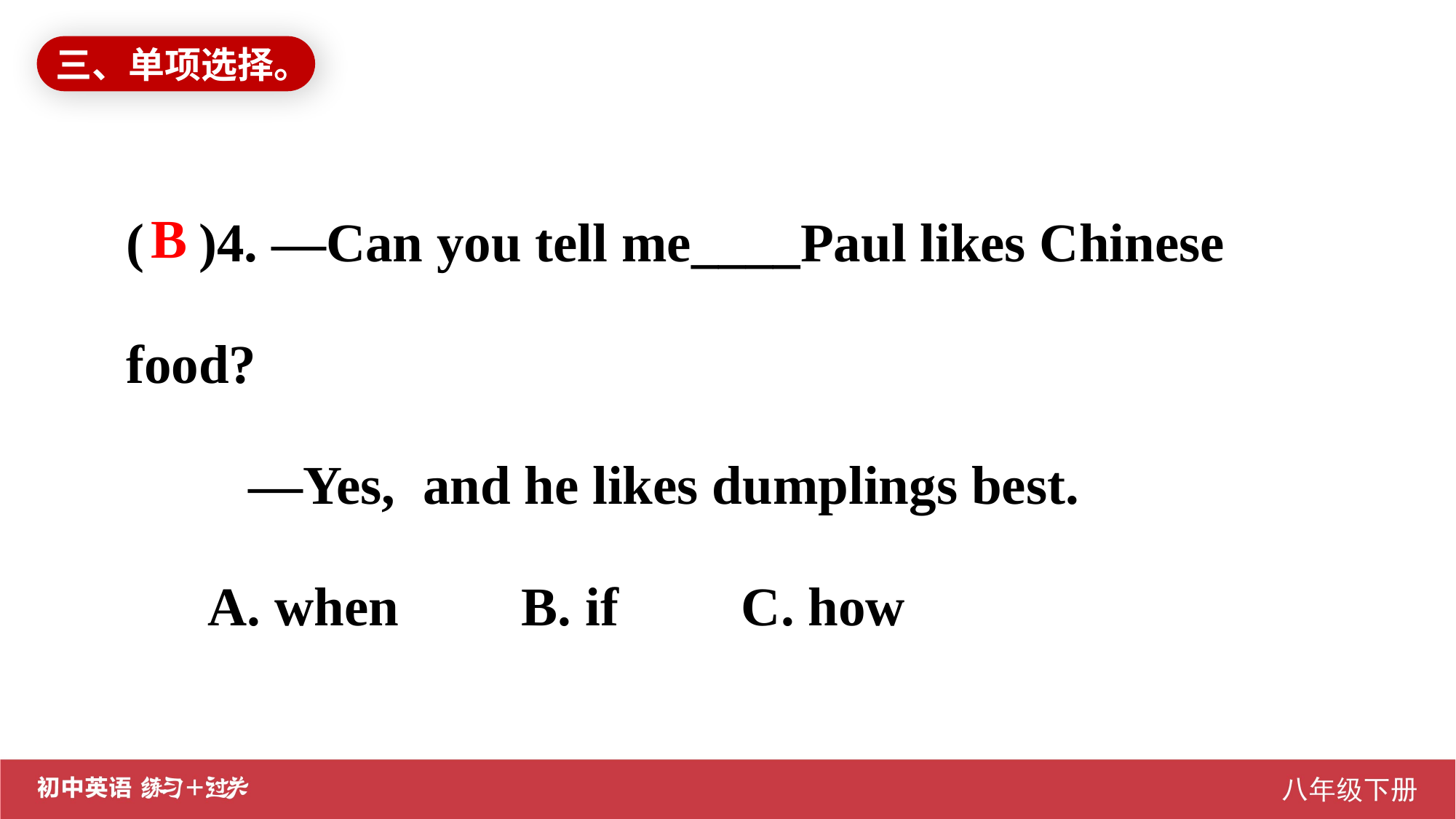

三、单项选择。
(    )4. —Can you tell me____Paul likes Chinese food?
         —Yes,  and he likes dumplings best.
      A. when         B. if         C. how
B